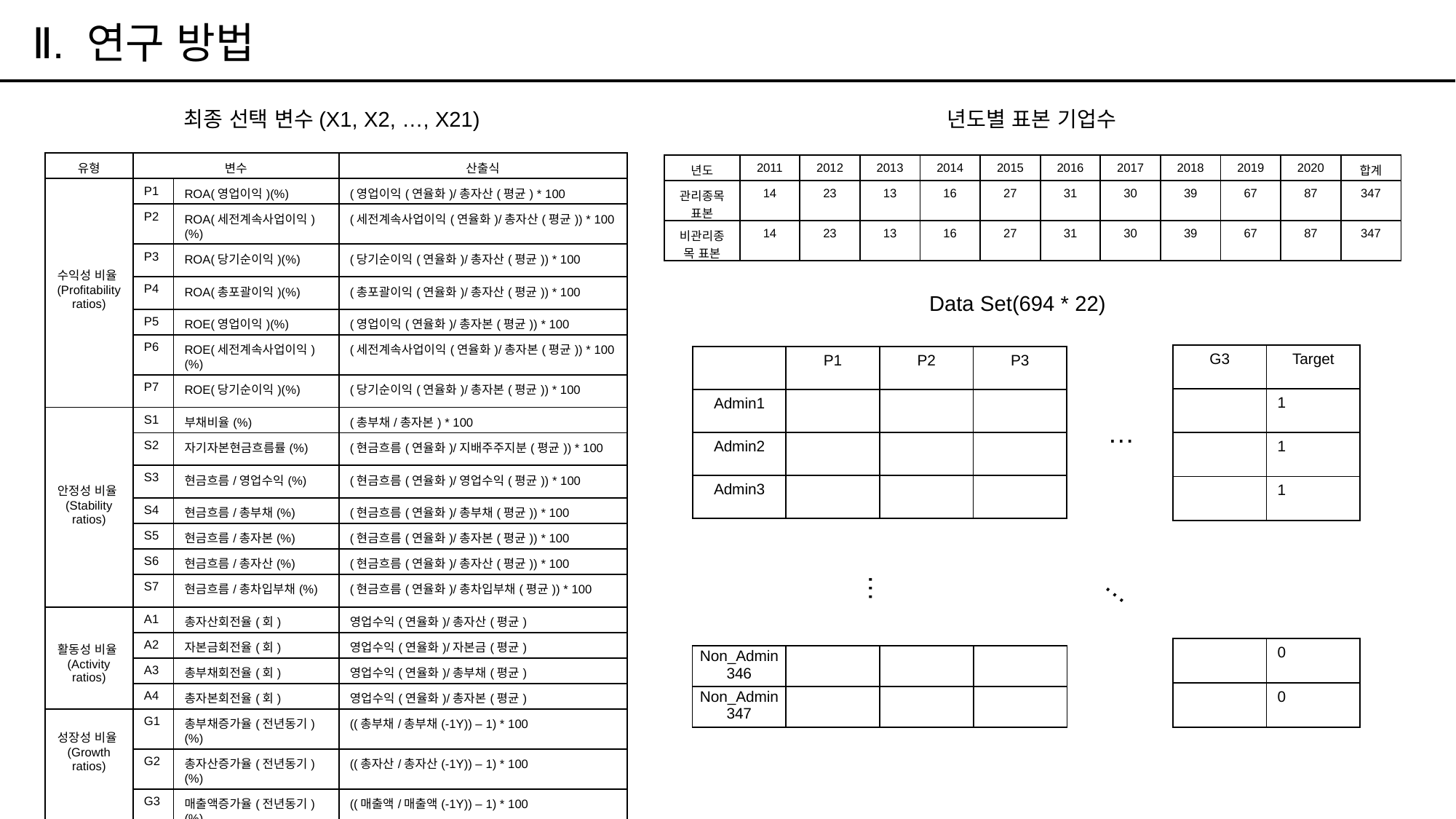

Ⅱ. 연구 방법
년도별 표본 기업수
최종 선택 변수(X1, X2, …, X21)
| 유형 | 변수 |  | 산출식 |
| --- | --- | --- | --- |
| 수익성 비율(Profitability ratios) | P1 | ROA(영업이익)(%) | (영업이익(연율화)/총자산(평균) \* 100 |
|  | P2 | ROA(세전계속사업이익)(%) | (세전계속사업이익(연율화)/총자산(평균)) \* 100 |
|  | P3 | ROA(당기순이익)(%) | (당기순이익(연율화)/총자산(평균)) \* 100 |
|  | P4 | ROA(총포괄이익)(%) | (총포괄이익(연율화)/총자산(평균)) \* 100 |
|  | P5 | ROE(영업이익)(%) | (영업이익(연율화)/총자본(평균)) \* 100 |
|  | P6 | ROE(세전계속사업이익)(%) | (세전계속사업이익(연율화)/총자본(평균)) \* 100 |
|  | P7 | ROE(당기순이익)(%) | (당기순이익(연율화)/총자본(평균)) \* 100 |
| 안정성 비율(Stability ratios) | S1 | 부채비율(%) | (총부채/총자본) \* 100 |
|  | S2 | 자기자본현금흐름률(%) | (현금흐름(연율화)/지배주주지분(평균)) \* 100 |
|  | S3 | 현금흐름/영업수익(%) | (현금흐름(연율화)/영업수익(평균)) \* 100 |
|  | S4 | 현금흐름/총부채(%) | (현금흐름(연율화)/총부채(평균)) \* 100 |
|  | S5 | 현금흐름/총자본(%) | (현금흐름(연율화)/총자본(평균)) \* 100 |
|  | S6 | 현금흐름/총자산(%) | (현금흐름(연율화)/총자산(평균)) \* 100 |
|  | S7 | 현금흐름/총차입부채(%) | (현금흐름(연율화)/총차입부채(평균)) \* 100 |
| 활동성 비율(Activity ratios) | A1 | 총자산회전율(회) | 영업수익(연율화)/총자산(평균) |
|  | A2 | 자본금회전율(회) | 영업수익(연율화)/자본금(평균) |
|  | A3 | 총부채회전율(회) | 영업수익(연율화)/총부채(평균) |
|  | A4 | 총자본회전율(회) | 영업수익(연율화)/총자본(평균) |
| 성장성 비율(Growth ratios) | G1 | 총부채증가율(전년동기)(%) | ((총부채/총부채(-1Y)) – 1) \* 100 |
|  | G2 | 총자산증가율(전년동기)(%) | ((총자산/총자산(-1Y)) – 1) \* 100 |
|  | G3 | 매출액증가율(전년동기)(%) | ((매출액/매출액(-1Y)) – 1) \* 100 |
| 년도 | 2011 | 2012 | 2013 | 2014 | 2015 | 2016 | 2017 | 2018 | 2019 | 2020 | 합계 |
| --- | --- | --- | --- | --- | --- | --- | --- | --- | --- | --- | --- |
| 관리종목 표본 | 14 | 23 | 13 | 16 | 27 | 31 | 30 | 39 | 67 | 87 | 347 |
| 비관리종목 표본 | 14 | 23 | 13 | 16 | 27 | 31 | 30 | 39 | 67 | 87 | 347 |
Data Set(694 * 22)
| G3 | Target |
| --- | --- |
|  | 1 |
|  | 1 |
|  | 1 |
|  | P1 | P2 | P3 |
| --- | --- | --- | --- |
| Admin1 |  |  |  |
| Admin2 |  |  |  |
| Admin3 |  |  |  |
…
…
…
|  | 0 |
| --- | --- |
|  | 0 |
| Non\_Admin 346 |  |  |  |
| --- | --- | --- | --- |
| Non\_Admin347 |  |  |  |